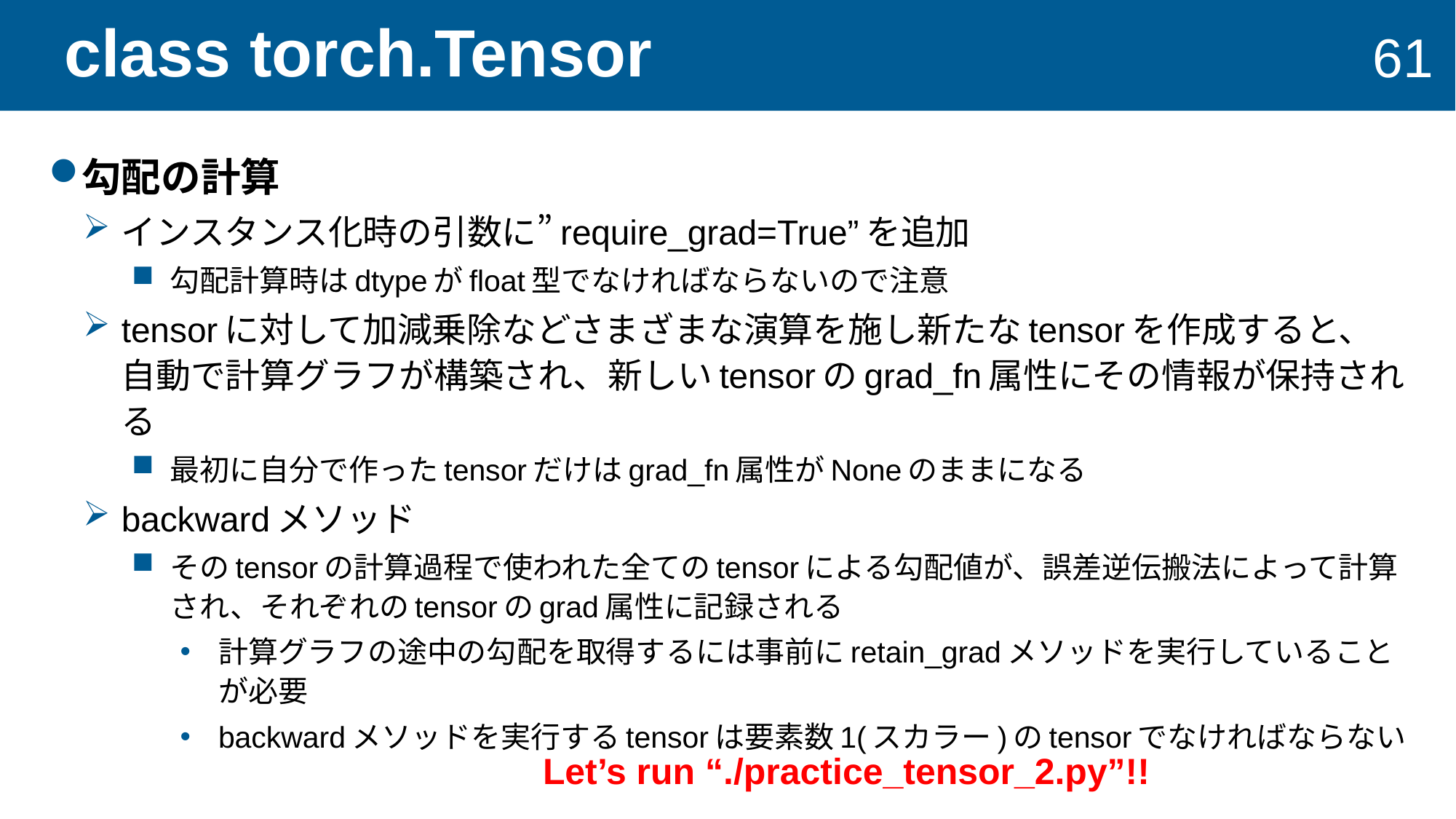

# class torch.Tensor
61
勾配の計算
インスタンス化時の引数に”require_grad=True”を追加
勾配計算時はdtypeがfloat型でなければならないので注意
tensorに対して加減乗除などさまざまな演算を施し新たなtensorを作成すると、自動で計算グラフが構築され、新しいtensorのgrad_fn属性にその情報が保持される
最初に自分で作ったtensorだけはgrad_fn属性がNoneのままになる
backwardメソッド
そのtensorの計算過程で使われた全てのtensorによる勾配値が、誤差逆伝搬法によって計算され、それぞれのtensorのgrad属性に記録される
計算グラフの途中の勾配を取得するには事前にretain_gradメソッドを実行していることが必要
backwardメソッドを実行するtensorは要素数1(スカラー)のtensorでなければならない
Let’s run “./practice_tensor_2.py”!!